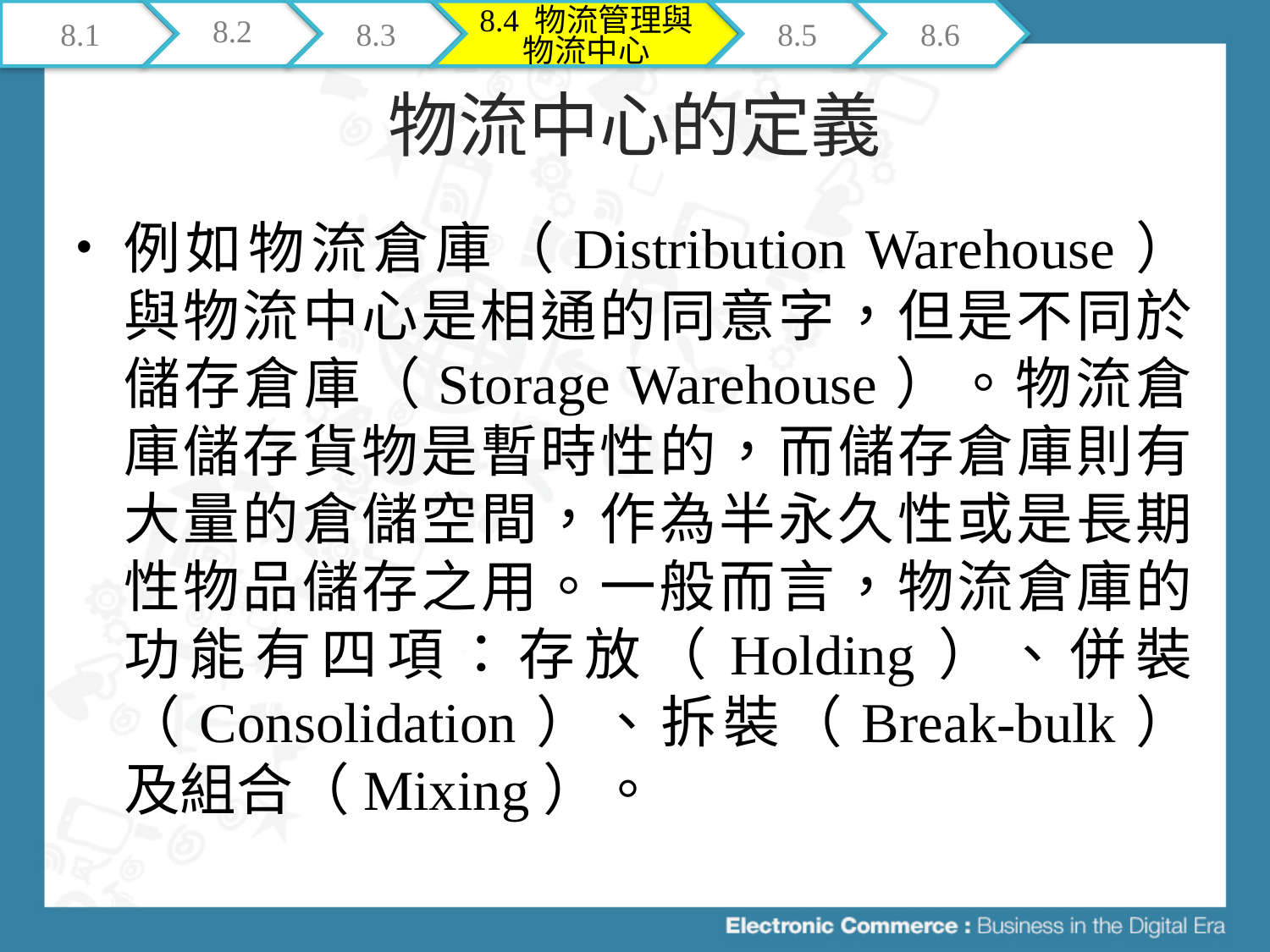

8.1
8.2
8.3
8.4 物流管理與物流中心
8.5
8.6
# 物流中心的定義
例如物流倉庫（Distribution Warehouse）與物流中心是相通的同意字，但是不同於儲存倉庫（Storage Warehouse）。物流倉庫儲存貨物是暫時性的，而儲存倉庫則有大量的倉儲空間，作為半永久性或是長期性物品儲存之用。一般而言，物流倉庫的功能有四項：存放（Holding）、併裝（Consolidation）、拆裝（Break-bulk）及組合（Mixing）。